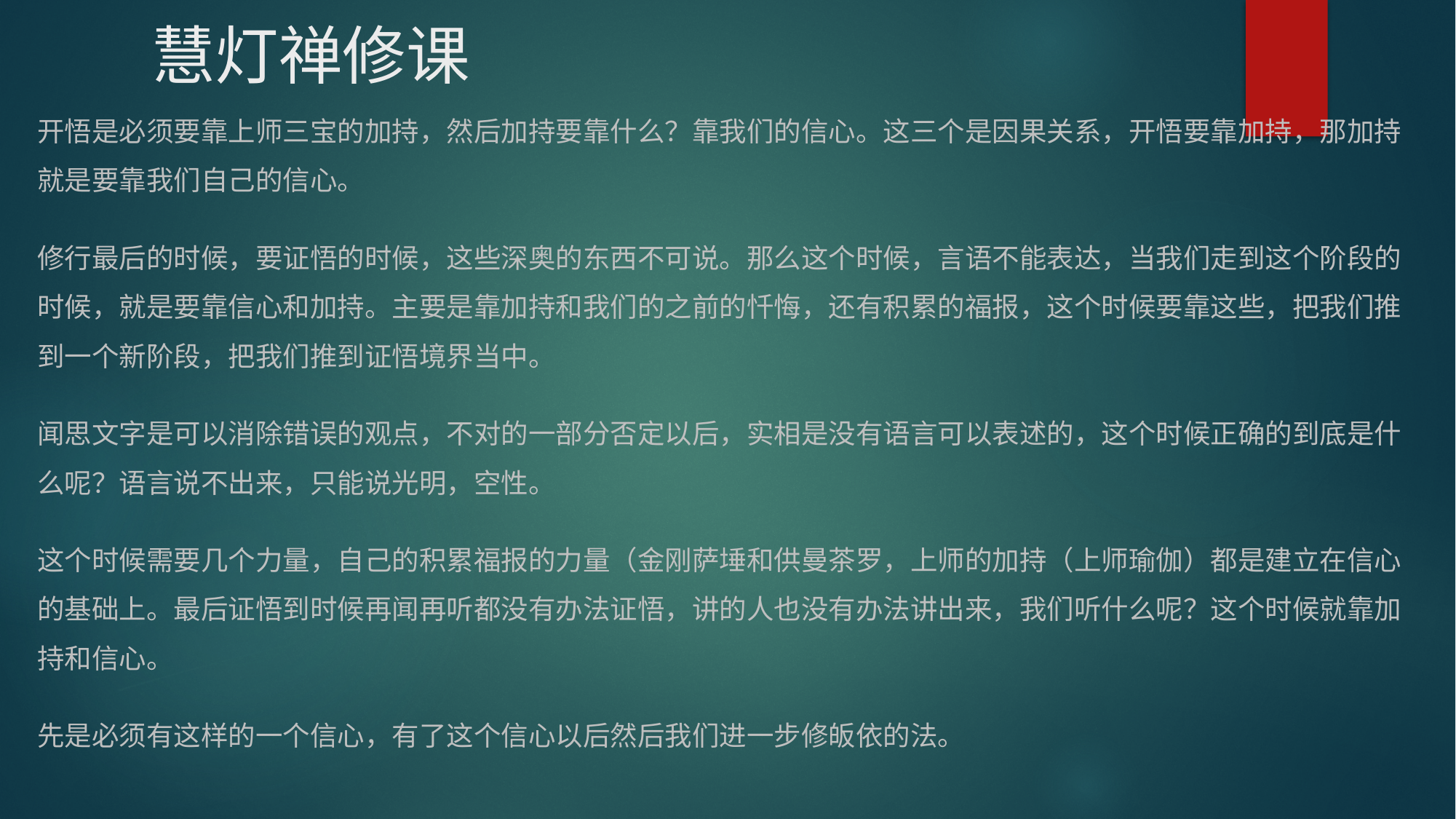

慧灯禅修课
开悟是必须要靠上师三宝的加持，然后加持要靠什么？靠我们的信心。这三个是因果关系，开悟要靠加持，那加持就是要靠我们自己的信心。
修行最后的时候，要证悟的时候，这些深奥的东西不可说。那么这个时候，言语不能表达，当我们走到这个阶段的时候，就是要靠信心和加持。主要是靠加持和我们的之前的忏悔，还有积累的福报，这个时候要靠这些，把我们推到一个新阶段，把我们推到证悟境界当中。
闻思文字是可以消除错误的观点，不对的一部分否定以后，实相是没有语言可以表述的，这个时候正确的到底是什么呢？语言说不出来，只能说光明，空性。
这个时候需要几个力量，自己的积累福报的力量（金刚萨埵和供曼茶罗，上师的加持（上师瑜伽）都是建立在信心的基础上。最后证悟到时候再闻再听都没有办法证悟，讲的人也没有办法讲出来，我们听什么呢？这个时候就靠加持和信心。
先是必须有这样的一个信心，有了这个信心以后然后我们进一步修皈依的法。